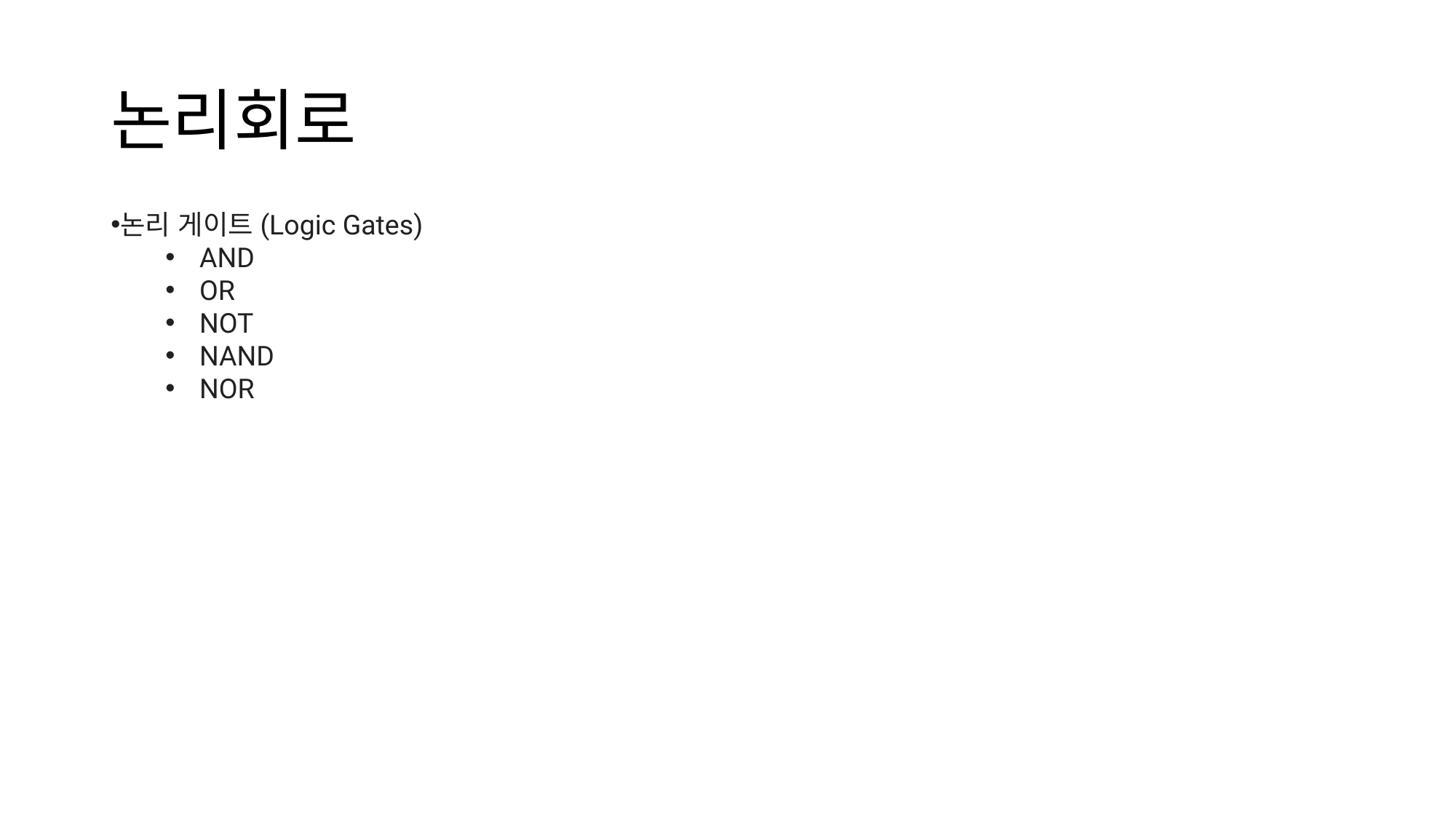

# 논리회로
논리 게이트(Logic Gates)
AND
OR
NOT
NAND
NOR